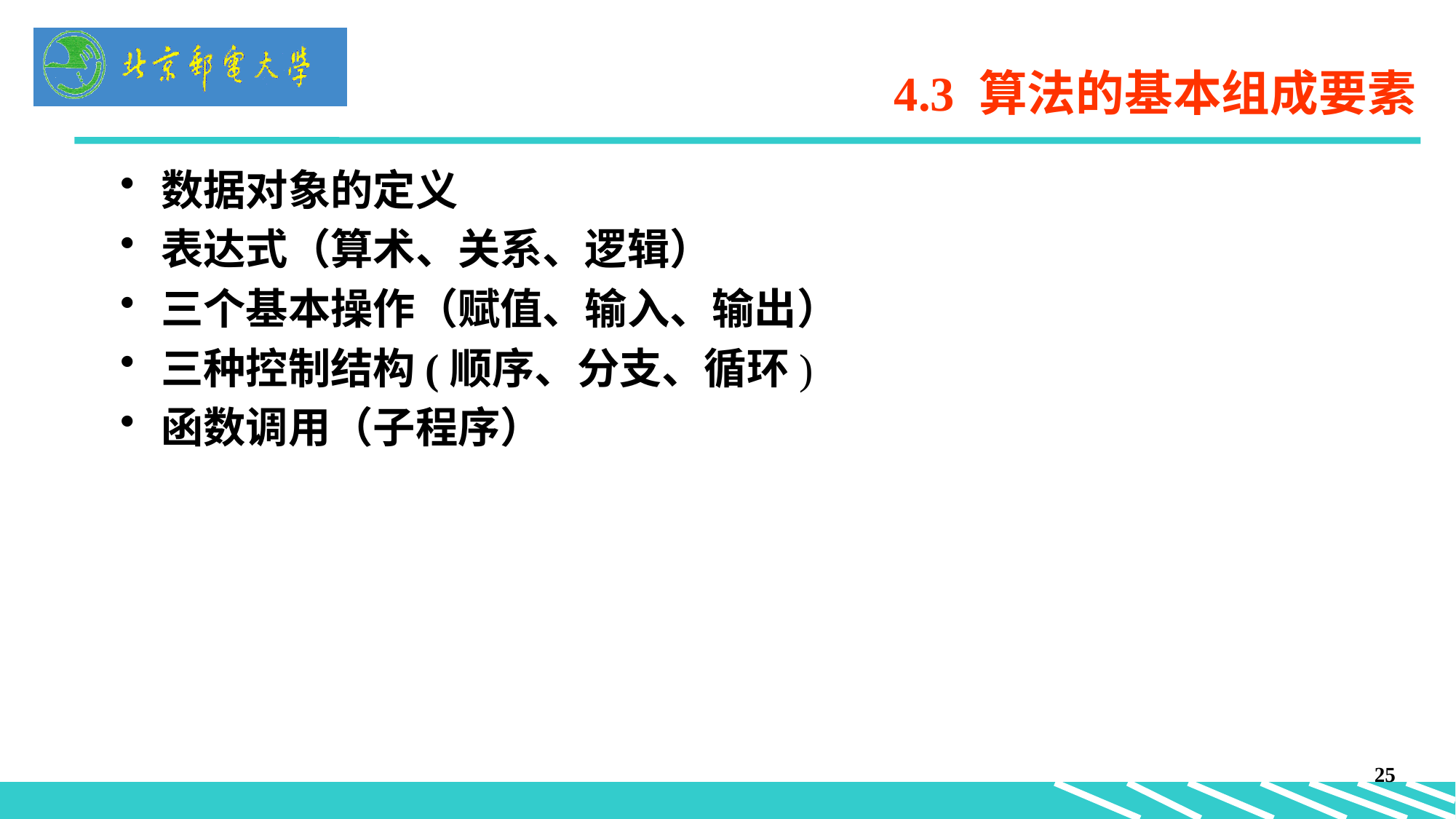

# 4.3 算法的基本组成要素
数据对象的定义
表达式（算术、关系、逻辑）
三个基本操作（赋值、输入、输出）
三种控制结构(顺序、分支、循环)
函数调用（子程序）

25